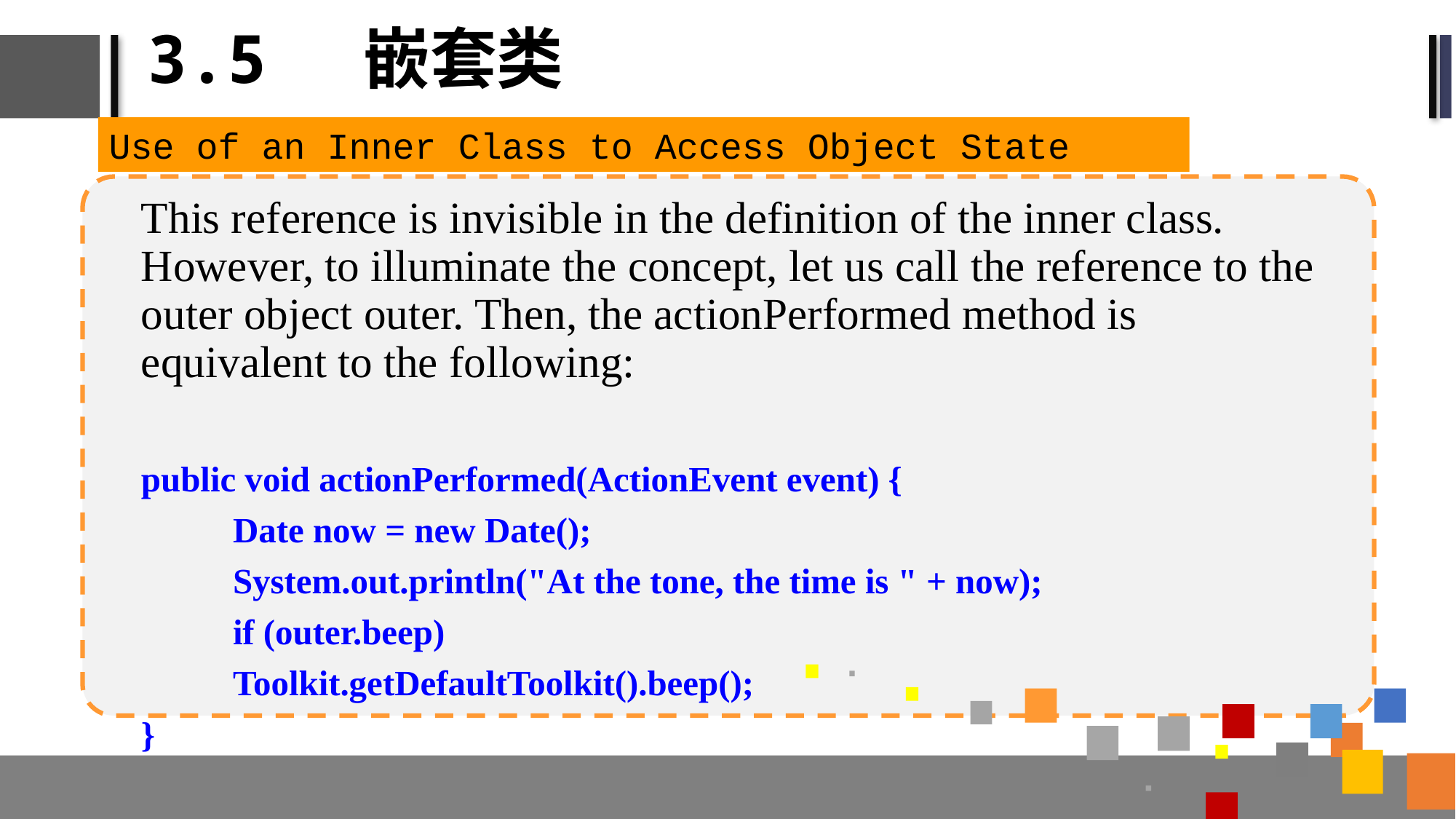

# 3.5  嵌套类
Use of an Inner Class to Access Object State

This reference is invisible in the definition of the inner class. However, to illuminate the concept, let us call the reference to the outer object outer. Then, the actionPerformed method is equivalent to the following:

public void actionPerformed(ActionEvent event) {
	Date now = new Date();
	System.out.println("At the tone, the time is " + now);
	if (outer.beep)
		Toolkit.getDefaultToolkit().beep();
}